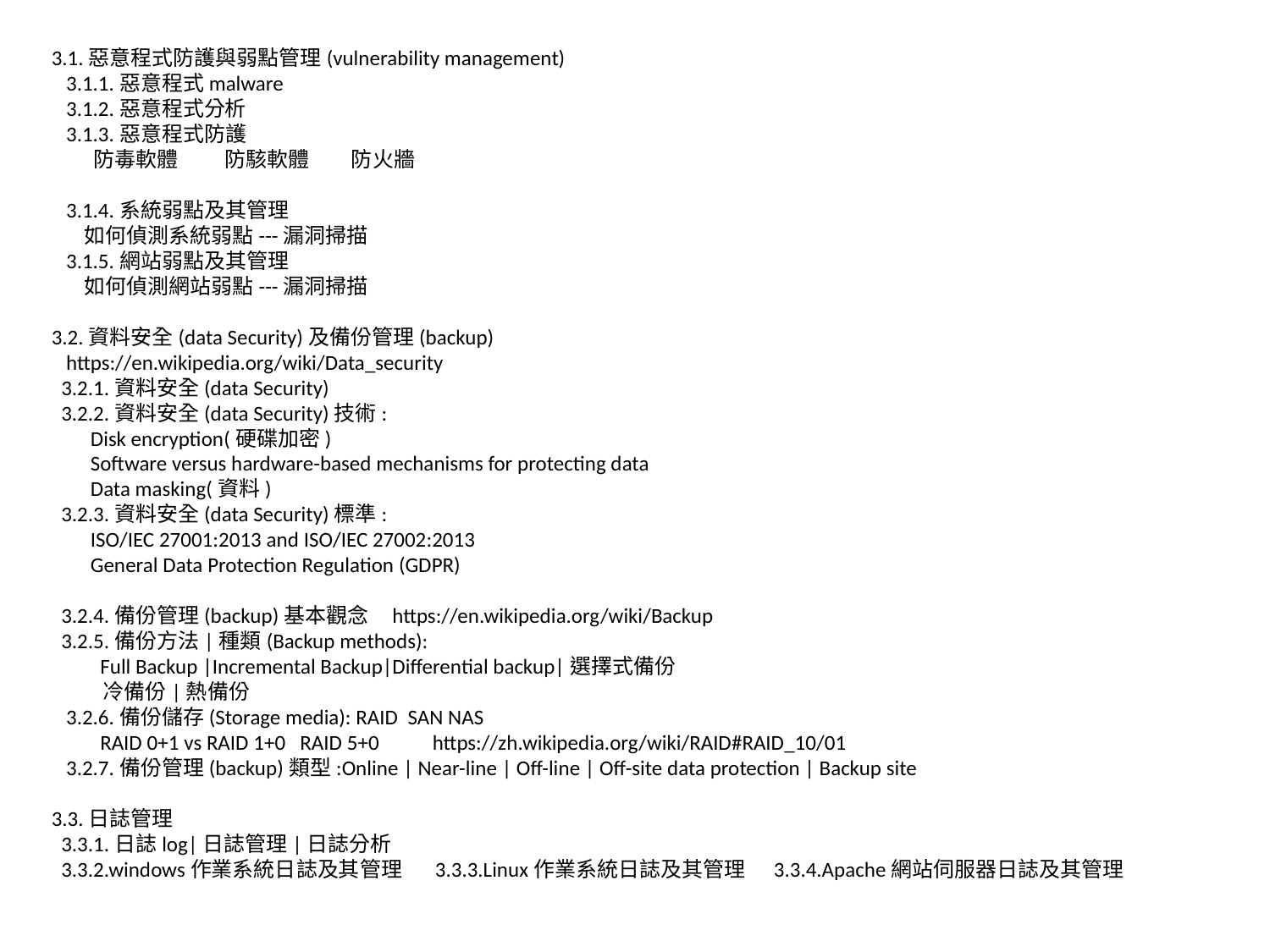

3.1.惡意程式防護與弱點管理(vulnerability management)
    3.1.1.惡意程式malware
    3.1.2.惡意程式分析
    3.1.3.惡意程式防護
         防毒軟體          防駭軟體         防火牆

    3.1.4.系統弱點及其管理
       如何偵測系統弱點---漏洞掃描
    3.1.5.網站弱點及其管理
       如何偵測網站弱點---漏洞掃描

 3.2.資料安全(data Security)及備份管理(backup)
    https://en.wikipedia.org/wiki/Data_security
   3.2.1.資料安全(data Security)
   3.2.2.資料安全(data Security)技術:
         Disk encryption(硬碟加密)
         Software versus hardware-based mechanisms for protecting data
         Data masking(資料)
   3.2.3.資料安全(data Security)標準:
         ISO/IEC 27001:2013 and ISO/IEC 27002:2013
         General Data Protection Regulation (GDPR)

   3.2.4.備份管理(backup)基本觀念    https://en.wikipedia.org/wiki/Backup
   3.2.5.備份方法|種類(Backup methods):
           Full Backup |Incremental Backup|Differential backup|選擇式備份
           冷備份|熱備份
    3.2.6.備份儲存(Storage media): RAID  SAN NAS
           RAID 0+1 vs RAID 1+0   RAID 5+0           https://zh.wikipedia.org/wiki/RAID#RAID_10/01
    3.2.7.備份管理(backup)類型:Online | Near-line | Off-line | Off-site data protection | Backup site

 3.3.日誌管理
   3.3.1.日誌log|日誌管理|日誌分析
   3.3.2.windows作業系統日誌及其管理      3.3.3.Linux作業系統日誌及其管理     3.3.4.Apache網站伺服器日誌及其管理